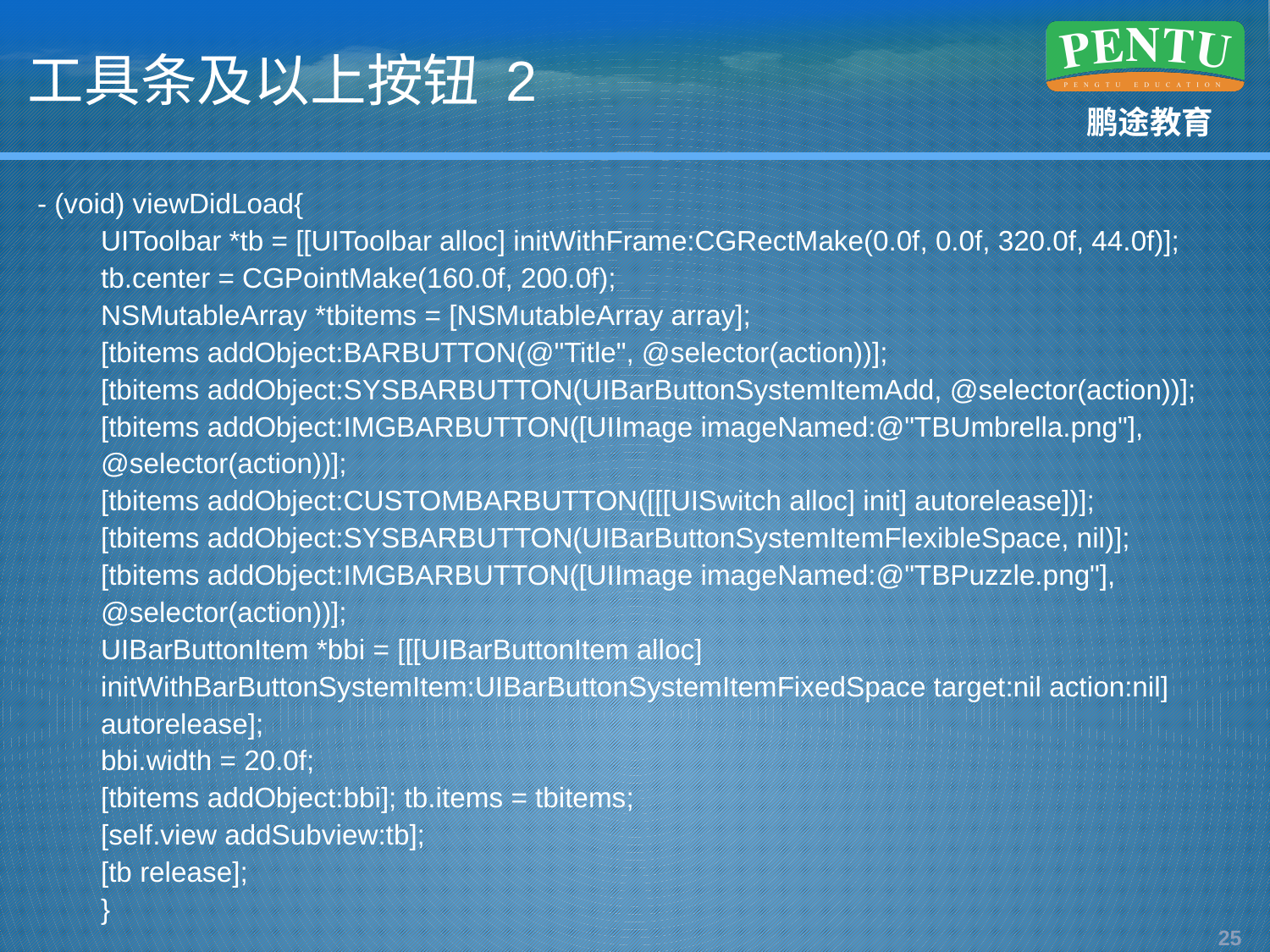

# 工具条及以上按钮 2
- (void) viewDidLoad{
UIToolbar *tb = [[UIToolbar alloc] initWithFrame:CGRectMake(0.0f, 0.0f, 320.0f, 44.0f)];
tb.center = CGPointMake(160.0f, 200.0f);
NSMutableArray *tbitems = [NSMutableArray array];
[tbitems addObject:BARBUTTON(@"Title", @selector(action))];
[tbitems addObject:SYSBARBUTTON(UIBarButtonSystemItemAdd, @selector(action))];
[tbitems addObject:IMGBARBUTTON([UIImage imageNamed:@"TBUmbrella.png"], @selector(action))];
[tbitems addObject:CUSTOMBARBUTTON([[[UISwitch alloc] init] autorelease])];
[tbitems addObject:SYSBARBUTTON(UIBarButtonSystemItemFlexibleSpace, nil)];
[tbitems addObject:IMGBARBUTTON([UIImage imageNamed:@"TBPuzzle.png"], @selector(action))];
UIBarButtonItem *bbi = [[[UIBarButtonItem alloc] initWithBarButtonSystemItem:UIBarButtonSystemItemFixedSpace target:nil action:nil]
autorelease];
bbi.width = 20.0f;
[tbitems addObject:bbi]; tb.items = tbitems;
[self.view addSubview:tb];
[tb release];
}
25